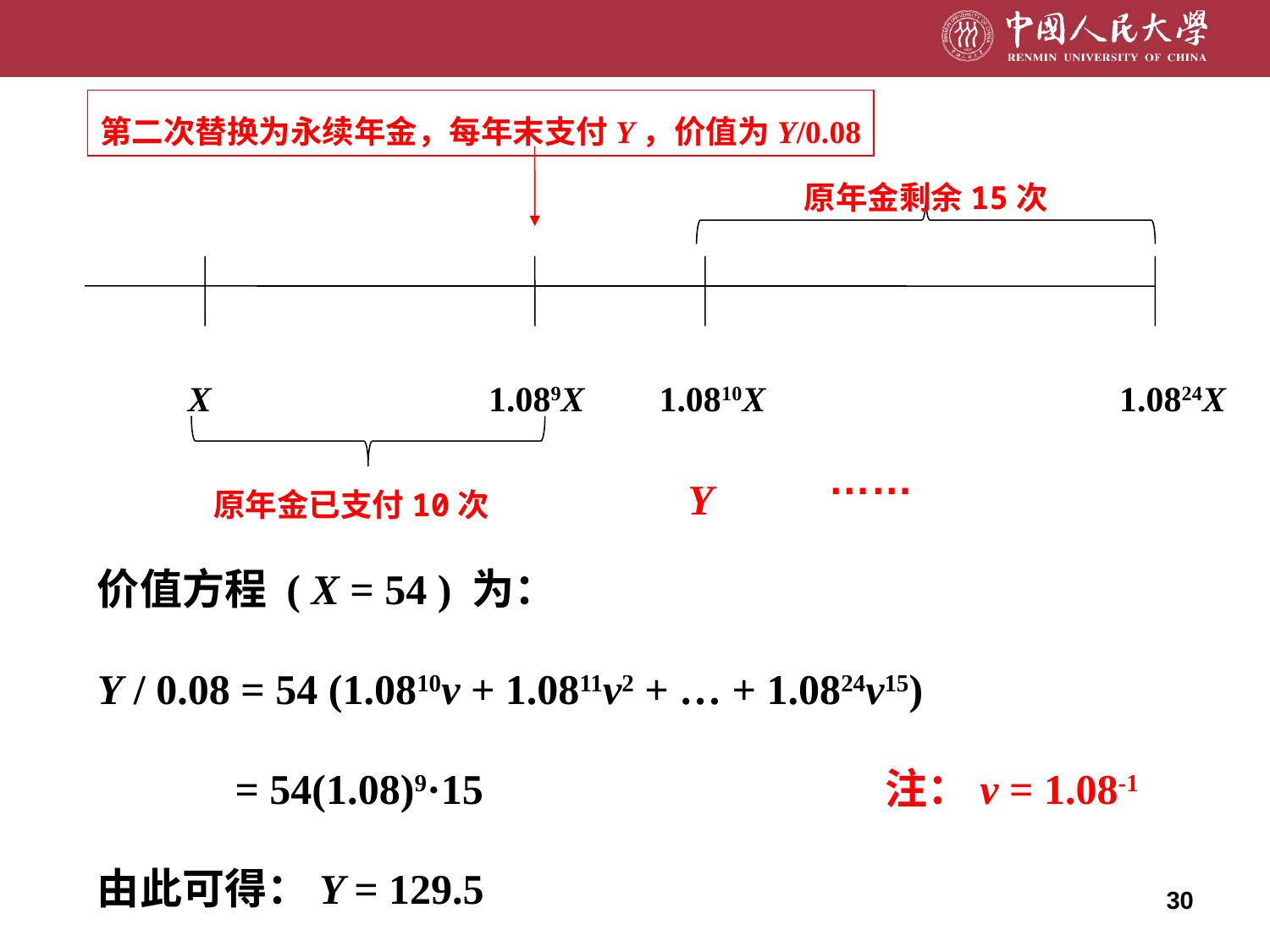

第二次替换为永续年金，每年末支付Y，价值为Y/0.08

原年金剩余15次

X
1.089X
1.0810X
1.0824X
……
Y
原年金已支付10次
价值方程 ( X = 54 ) 为：
Y / 0.08 = 54 (1.0810v + 1.0811v2 + … + 1.0824v15)
             = 54(1.08)9·15                                     注：v = 1.08-1
由此可得：Y = 129.5
30